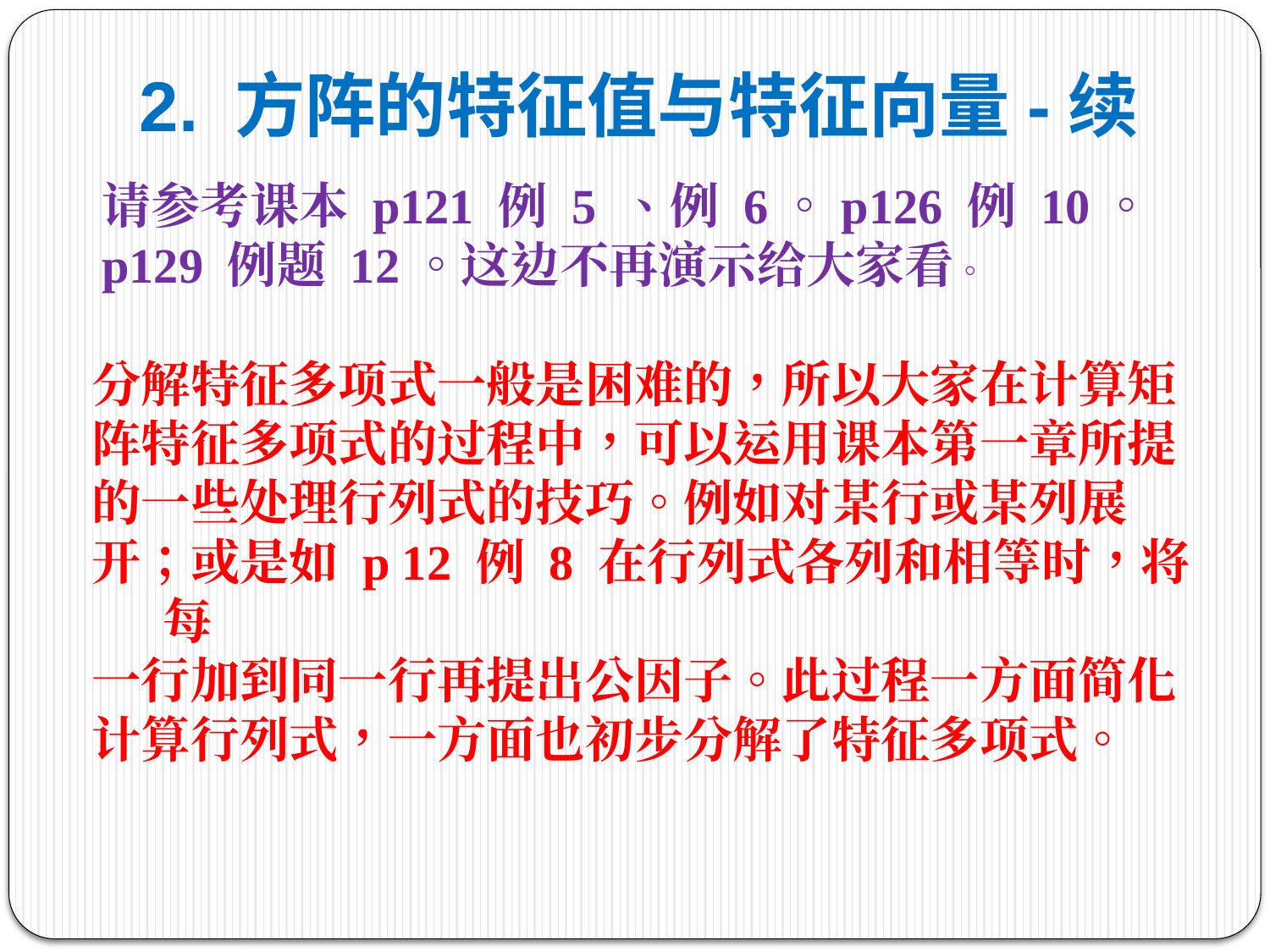

# 2. 方阵的特征值与特征向量-续
请参考课本 p121 例 5 、例 6。p126 例 10。
p129 例题 12。这边不再演示给大家看。
分解特征多项式一般是困难的，所以大家在计算矩
阵特征多项式的过程中，可以运用课本第一章所提
的一些处理行列式的技巧。例如对某行或某列展
开；或是如 p 12 例 8 在行列式各列和相等时，将每
一行加到同一行再提出公因子。此过程一方面简化
计算行列式，一方面也初步分解了特征多项式。